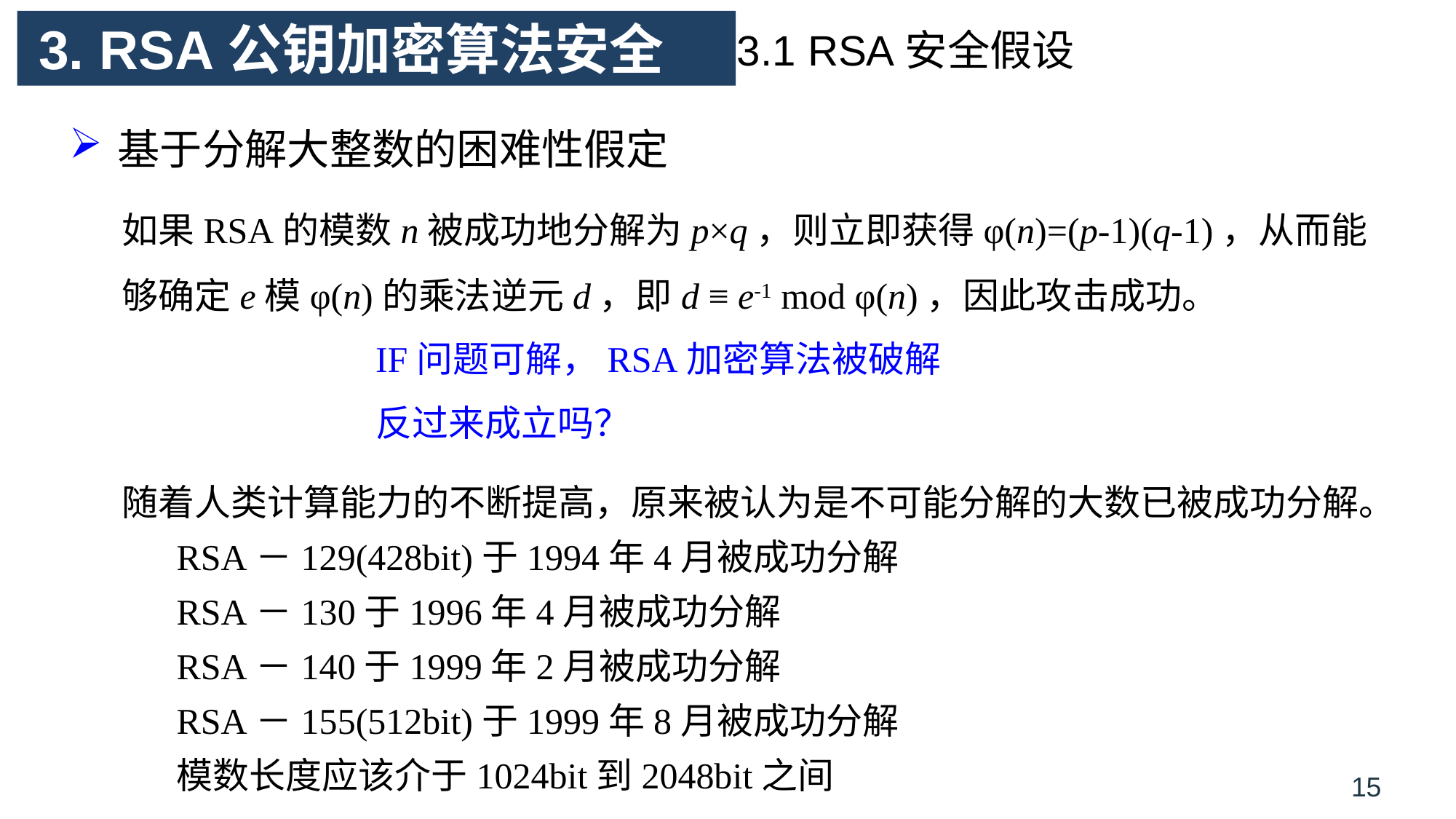

# 3. RSA公钥加密算法安全性
3.1 RSA安全假设
基于分解大整数的困难性假定
如果RSA的模数n被成功地分解为p×q，则立即获得φ(n)=(p-1)(q-1)，从而能够确定e模φ(n)的乘法逆元d，即d ≡ e-1 mod φ(n)，因此攻击成功。
IF问题可解，RSA加密算法被破解
反过来成立吗？
随着人类计算能力的不断提高，原来被认为是不可能分解的大数已被成功分解。
RSA－129(428bit)于1994年4月被成功分解
RSA－130于1996年4月被成功分解
RSA－140于1999年2月被成功分解
RSA－155(512bit)于1999年8月被成功分解
模数长度应该介于1024bit到2048bit之间